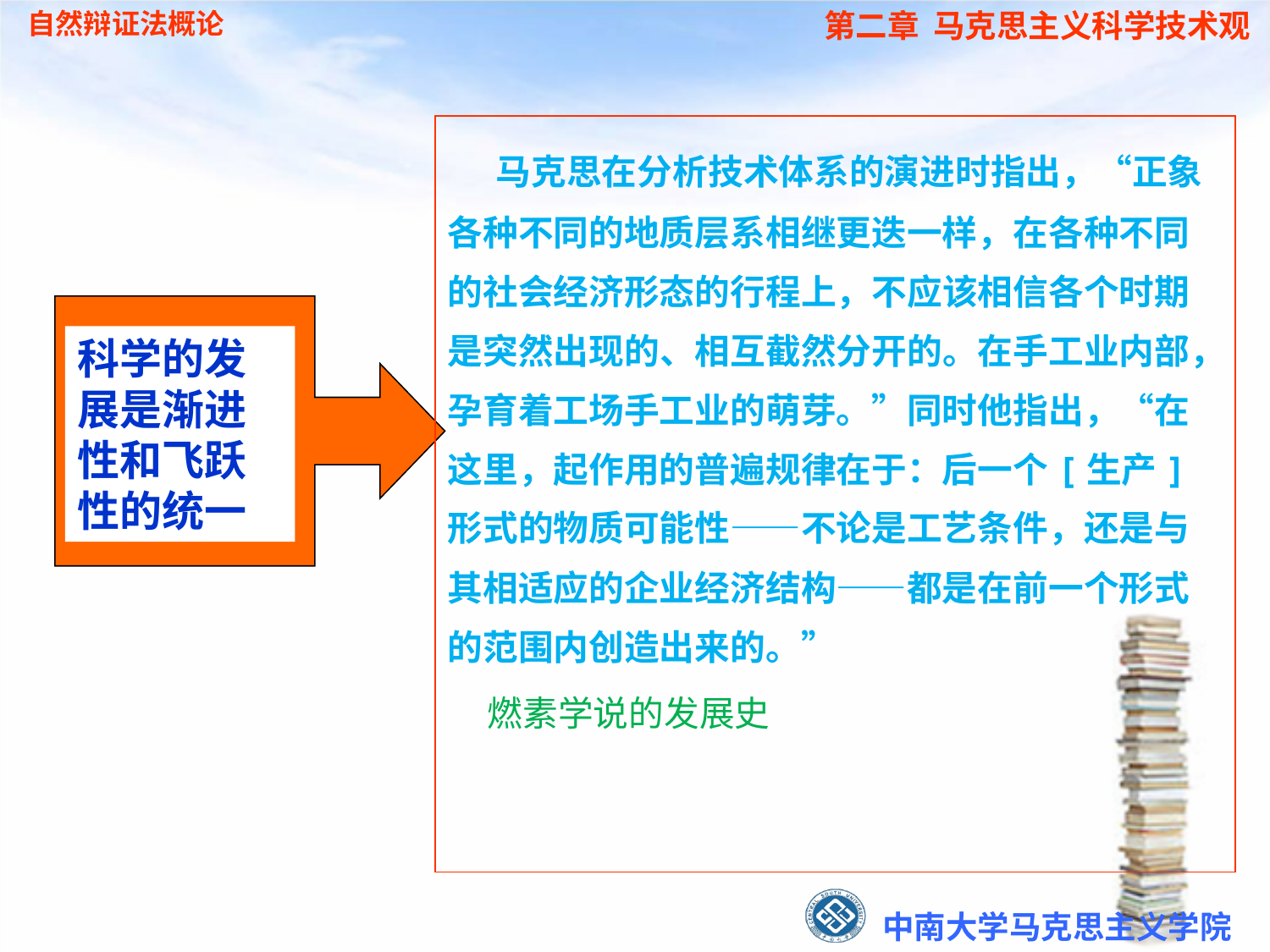

马克思在分析技术体系的演进时指出，“正象各种不同的地质层系相继更迭一样，在各种不同的社会经济形态的行程上，不应该相信各个时期是突然出现的、相互截然分开的。在手工业内部，孕育着工场手工业的萌芽。”同时他指出，“在这里，起作用的普遍规律在于：后一个[生产]形式的物质可能性——不论是工艺条件，还是与其相适应的企业经济结构——都是在前一个形式的范围内创造出来的。”
    燃素学说的发展史

科学的发展是渐进性和飞跃性的统一